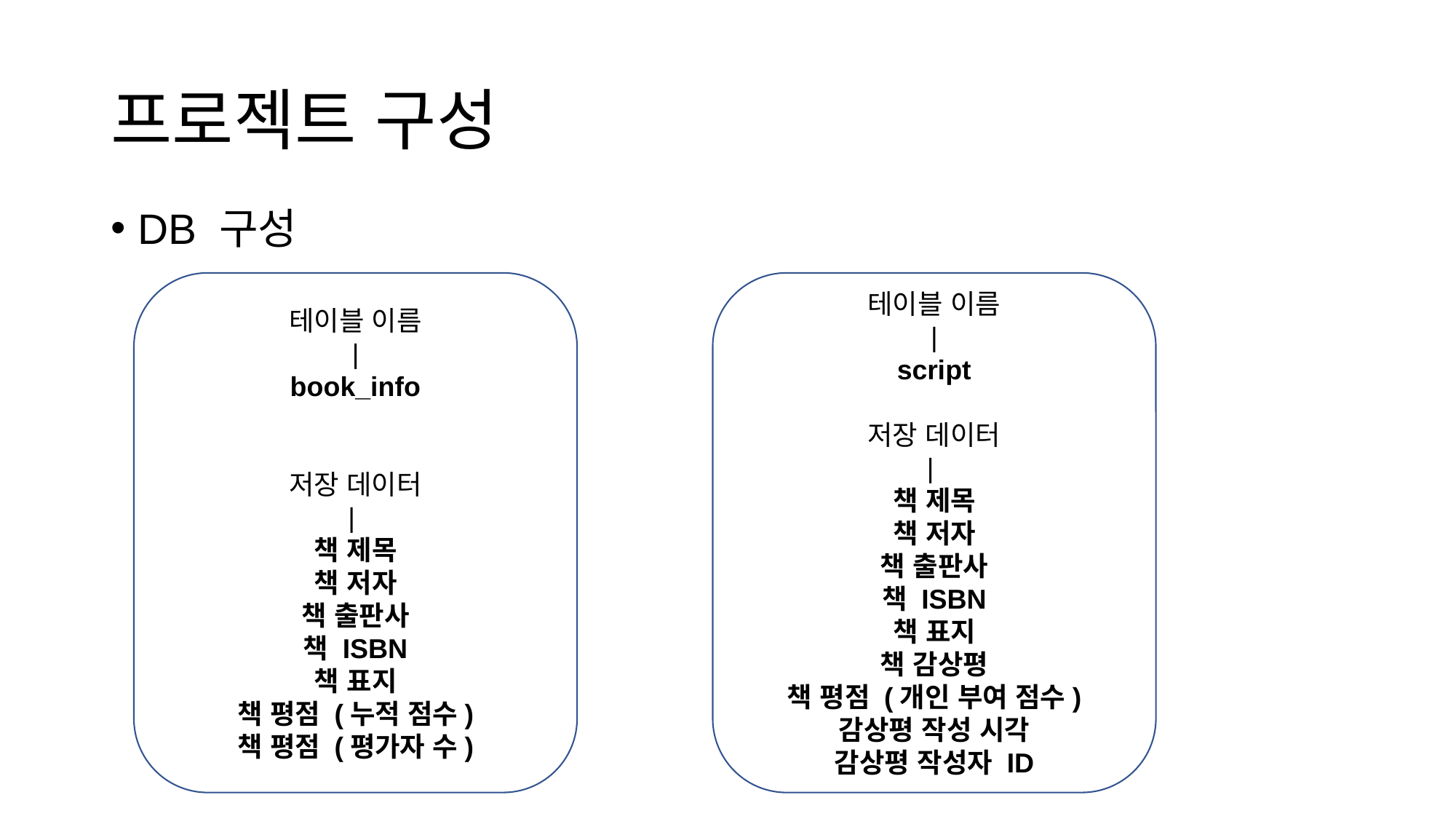

# 프로젝트 구성
DB 구성
테이블 이름
|
book_info

저장 데이터
|
책 제목
책 저자
책 출판사
책 ISBN
책 표지
책 평점 (누적 점수)
책 평점 (평가자 수)
테이블 이름
|
script

저장 데이터
|
책 제목
책 저자
책 출판사
책 ISBN
책 표지
책 감상평
책 평점 (개인 부여 점수)
감상평 작성 시각
감상평 작성자 ID